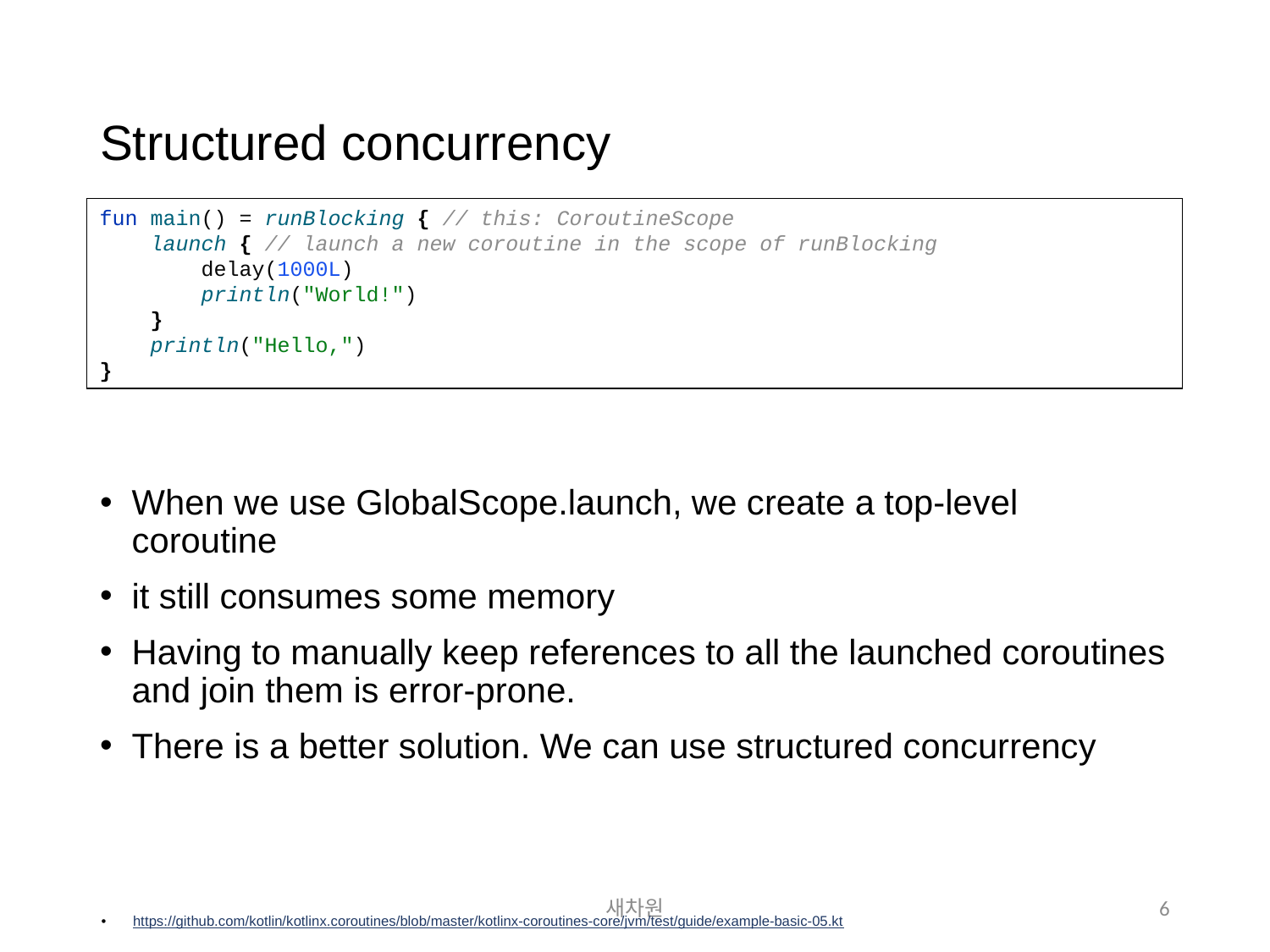

Structured concurrency
fun main() = runBlocking { // this: CoroutineScope
    launch { // launch a new coroutine in the scope of runBlocking
        delay(1000L)
        println("World!")
    }
    println("Hello,")
}
When we use GlobalScope.launch, we create a top-level coroutine
it still consumes some memory
Having to manually keep references to all the launched coroutines and join them is error-prone.
There is a better solution. We can use structured concurrency
새차원
6
https://github.com/kotlin/kotlinx.coroutines/blob/master/kotlinx-coroutines-core/jvm/test/guide/example-basic-05.kt